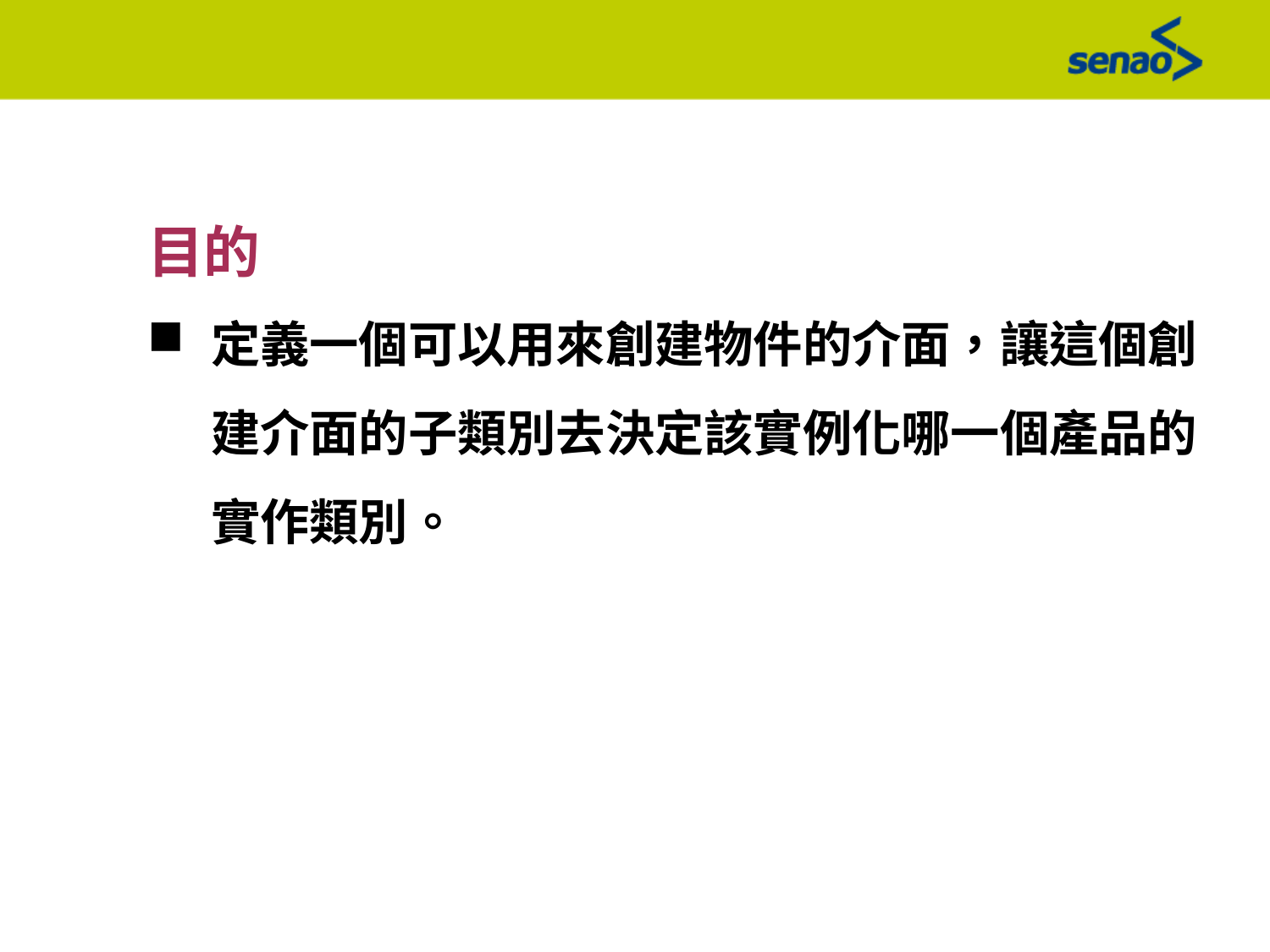

目的
定義一個可以用來創建物件的介面，讓這個創建介面的子類別去決定該實例化哪一個產品的實作類別。